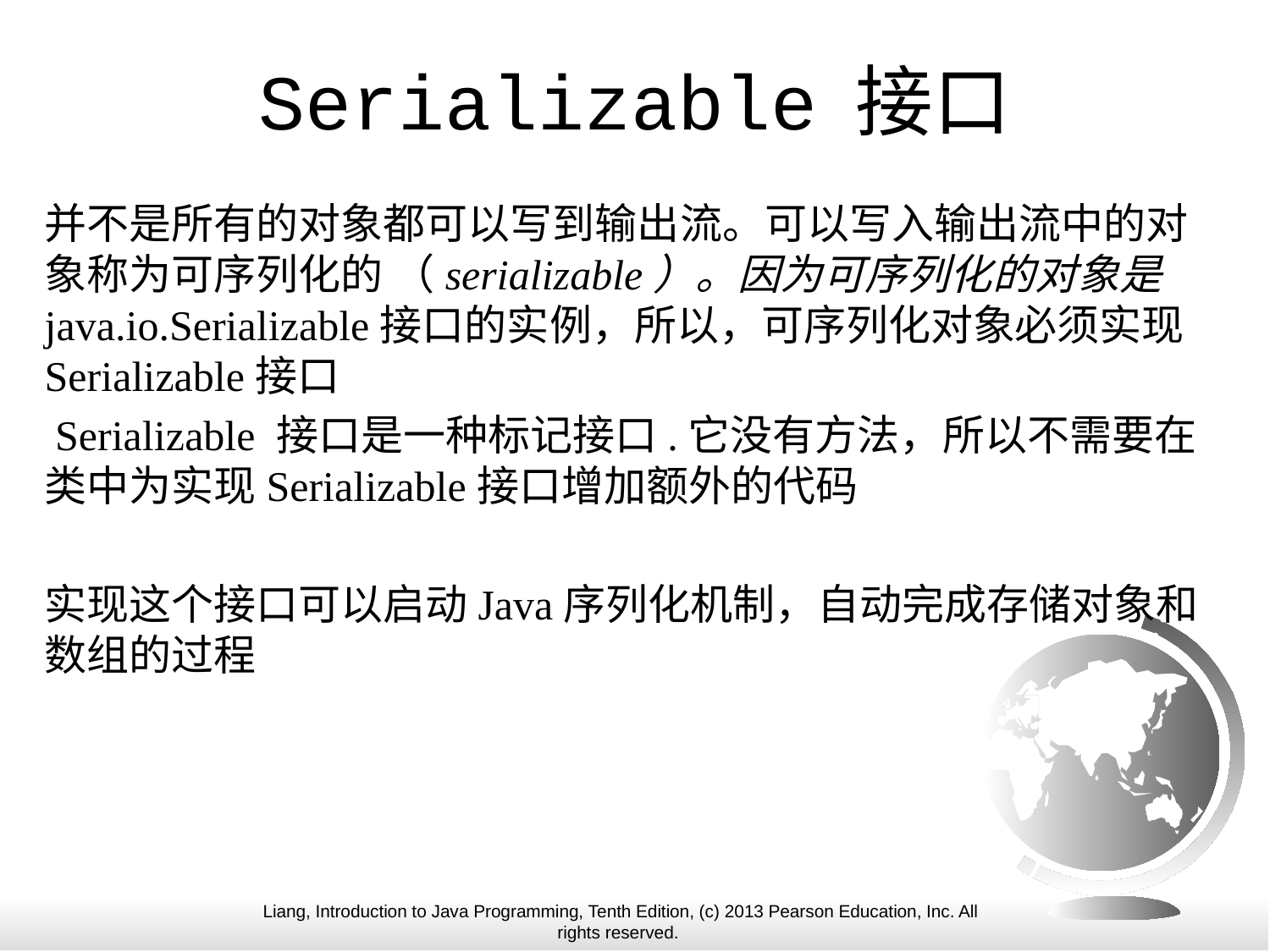

# Serializable 接口
并不是所有的对象都可以写到输出流。可以写入输出流中的对象称为可序列化的 （serializable）。因为可序列化的对象是  java.io.Serializable接口的实例，所以，可序列化对象必须实现Serializable接口
 Serializable 接口是一种标记接口.它没有方法，所以不需要在类中为实现Serializable接口增加额外的代码

实现这个接口可以启动Java序列化机制，自动完成存储对象和数组的过程
28